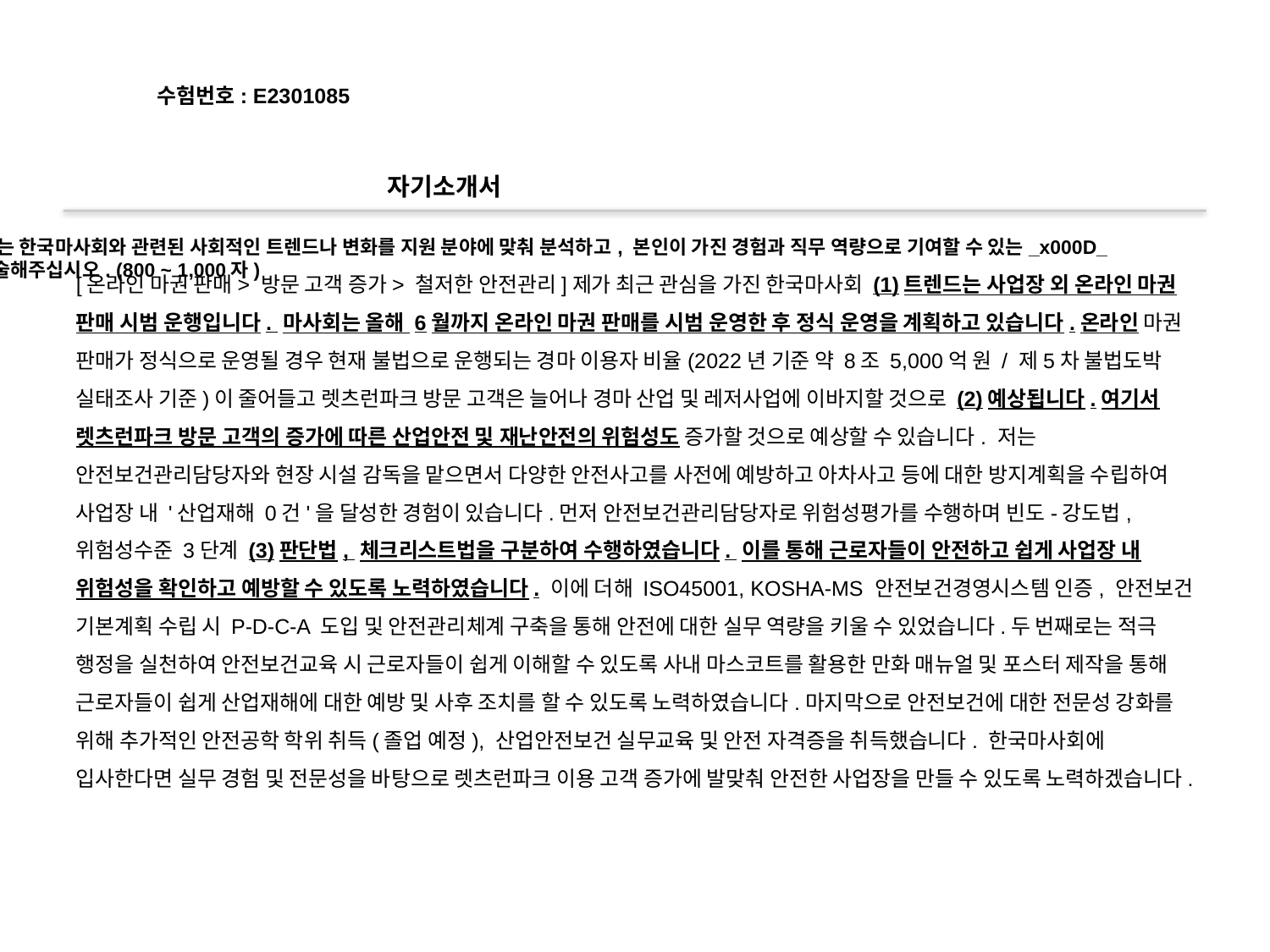

수험번호: E2301085
#

자기소개서

본인이 최근 관심을 갖고 있는 한국마사회와 관련된 사회적인 트렌드나 변화를 지원 분야에 맞춰 분석하고, 본인이 가진 경험과 직무 역량으로 기여할 수 있는_x000D_
바가 무엇인지 자세하게 기술해주십시오. (800 ~ 1,000자)

[온라인 마권 판매> 방문 고객 증가> 철저한 안전관리]제가 최근 관심을 가진 한국마사회 (1)트렌드는 사업장 외 온라인 마권 판매 시범 운행입니다. 마사회는 올해 6월까지 온라인 마권 판매를 시범 운영한 후 정식 운영을 계획하고 있습니다.온라인 마권 판매가 정식으로 운영될 경우 현재 불법으로 운행되는 경마 이용자 비율(2022년 기준 약 8조 5,000억 원 / 제5차 불법도박 실태조사 기준)이 줄어들고 렛츠런파크 방문 고객은 늘어나 경마 산업 및 레저사업에 이바지할 것으로 (2)예상됩니다.여기서 렛츠런파크 방문 고객의 증가에 따른 산업안전 및 재난안전의 위험성도 증가할 것으로 예상할 수 있습니다. 저는 안전보건관리담당자와 현장 시설 감독을 맡으면서 다양한 안전사고를 사전에 예방하고 아차사고 등에 대한 방지계획을 수립하여 사업장 내 '산업재해 0건'을 달성한 경험이 있습니다.먼저 안전보건관리담당자로 위험성평가를 수행하며 빈도-강도법, 위험성수준 3단계 (3)판단법, 체크리스트법을 구분하여 수행하였습니다. 이를 통해 근로자들이 안전하고 쉽게 사업장 내 위험성을 확인하고 예방할 수 있도록 노력하였습니다. 이에 더해 ISO45001, KOSHA-MS 안전보건경영시스템 인증, 안전보건 기본계획 수립 시 P-D-C-A 도입 및 안전관리체계 구축을 통해 안전에 대한 실무 역량을 키울 수 있었습니다.두 번째로는 적극 행정을 실천하여 안전보건교육 시 근로자들이 쉽게 이해할 수 있도록 사내 마스코트를 활용한 만화 매뉴얼 및 포스터 제작을 통해 근로자들이 쉽게 산업재해에 대한 예방 및 사후 조치를 할 수 있도록 노력하였습니다.마지막으로 안전보건에 대한 전문성 강화를 위해 추가적인 안전공학 학위 취득(졸업 예정), 산업안전보건 실무교육 및 안전 자격증을 취득했습니다. 한국마사회에 입사한다면 실무 경험 및 전문성을 바탕으로 렛츠런파크 이용 고객 증가에 발맞춰 안전한 사업장을 만들 수 있도록 노력하겠습니다.

자기소개서 기반 면접 질문 제안

(1) 온라인 마권 판매가 마사회에 미칠 수 있는 긍정적 영향은 무엇인가요?
(2) 안전보건관리담당자로서 사업장에서 달성한 성과는 무엇인가요?
(3) 안전보건경영시스템 인증을 통해 얻은 실무 역량은 무엇인가요?